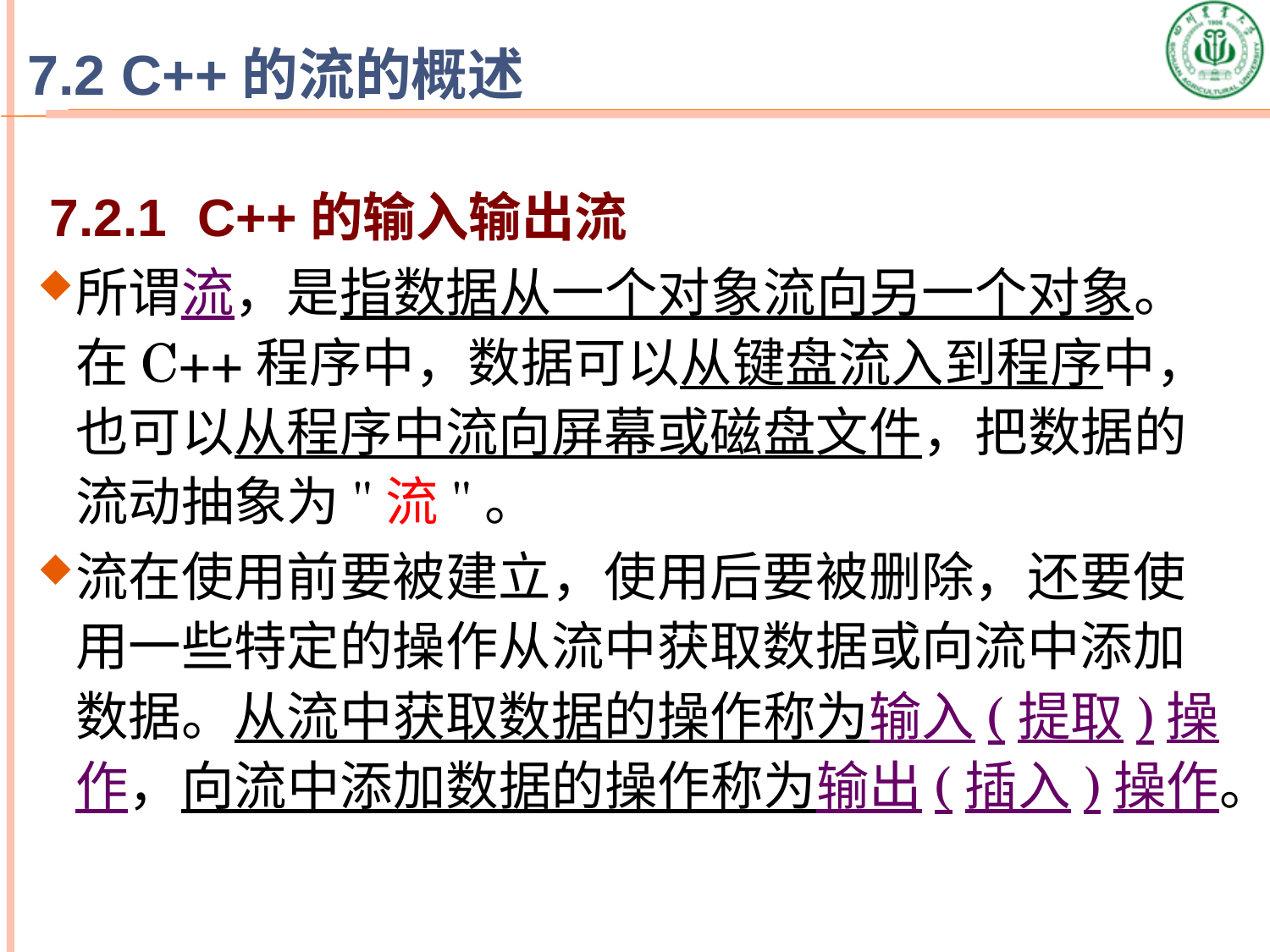

# 7.2 C++的流的概述
7.2.1  C++的输入输出流
所谓流，是指数据从一个对象流向另一个对象。在C++程序中，数据可以从键盘流入到程序中，也可以从程序中流向屏幕或磁盘文件，把数据的流动抽象为"流"。
流在使用前要被建立，使用后要被删除，还要使用一些特定的操作从流中获取数据或向流中添加数据。从流中获取数据的操作称为输入(提取)操作，向流中添加数据的操作称为输出(插入)操作。